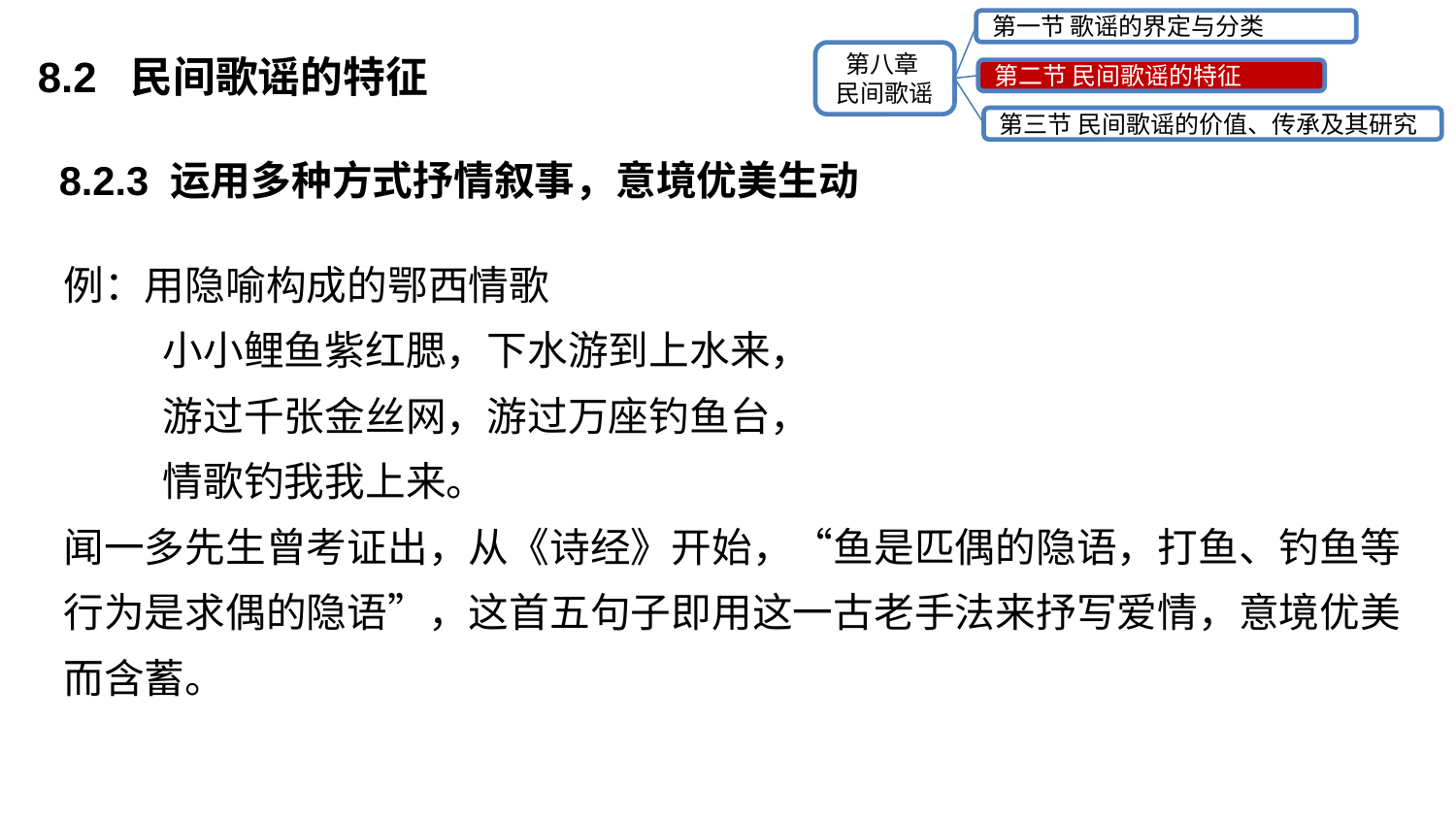

第一节 歌谣的界定与分类
第八章
民间歌谣
第二节 民间歌谣的特征
第三节 民间歌谣的价值、传承及其研究
8.2  民间歌谣的特征
8.2.3 运用多种方式抒情叙事，意境优美生动
例：用隐喻构成的鄂西情歌
          小小鲤鱼紫红腮，下水游到上水来，
          游过千张金丝网，游过万座钓鱼台，
          情歌钓我我上来。
闻一多先生曾考证出，从《诗经》开始，“鱼是匹偶的隐语，打鱼、钓鱼等行为是求偶的隐语”，这首五句子即用这一古老手法来抒写爱情，意境优美而含蓄。